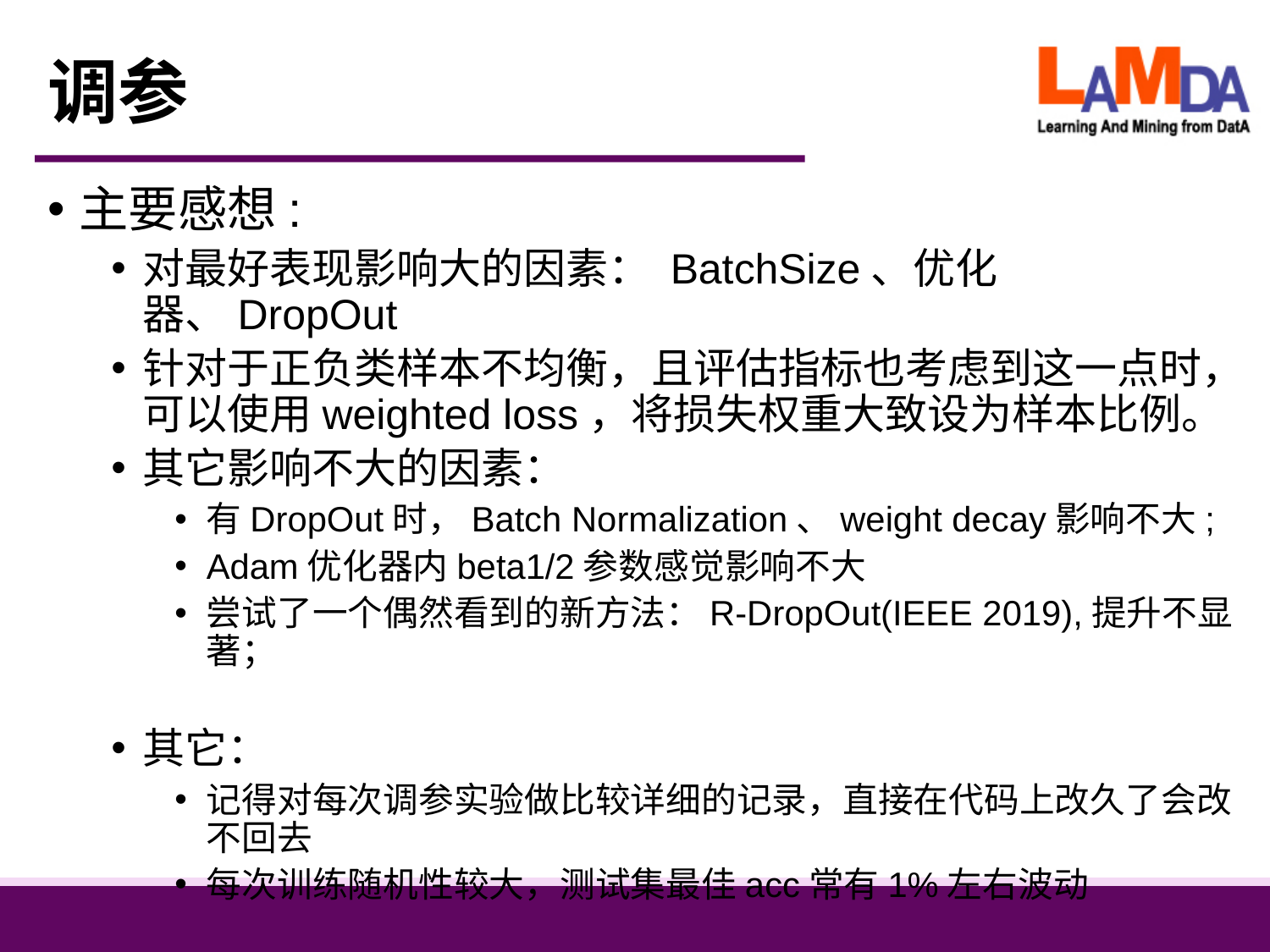

# 调参
主要感想:
对最好表现影响大的因素： BatchSize、优化器、DropOut
针对于正负类样本不均衡，且评估指标也考虑到这一点时，可以使用weighted loss，将损失权重大致设为样本比例。
其它影响不大的因素：
有DropOut时，Batch Normalization、weight decay影响不大;
Adam优化器内beta1/2参数感觉影响不大
尝试了一个偶然看到的新方法：R-DropOut(IEEE 2019),提升不显著；

其它：
记得对每次调参实验做比较详细的记录，直接在代码上改久了会改不回去
每次训练随机性较大，测试集最佳acc常有1%左右波动